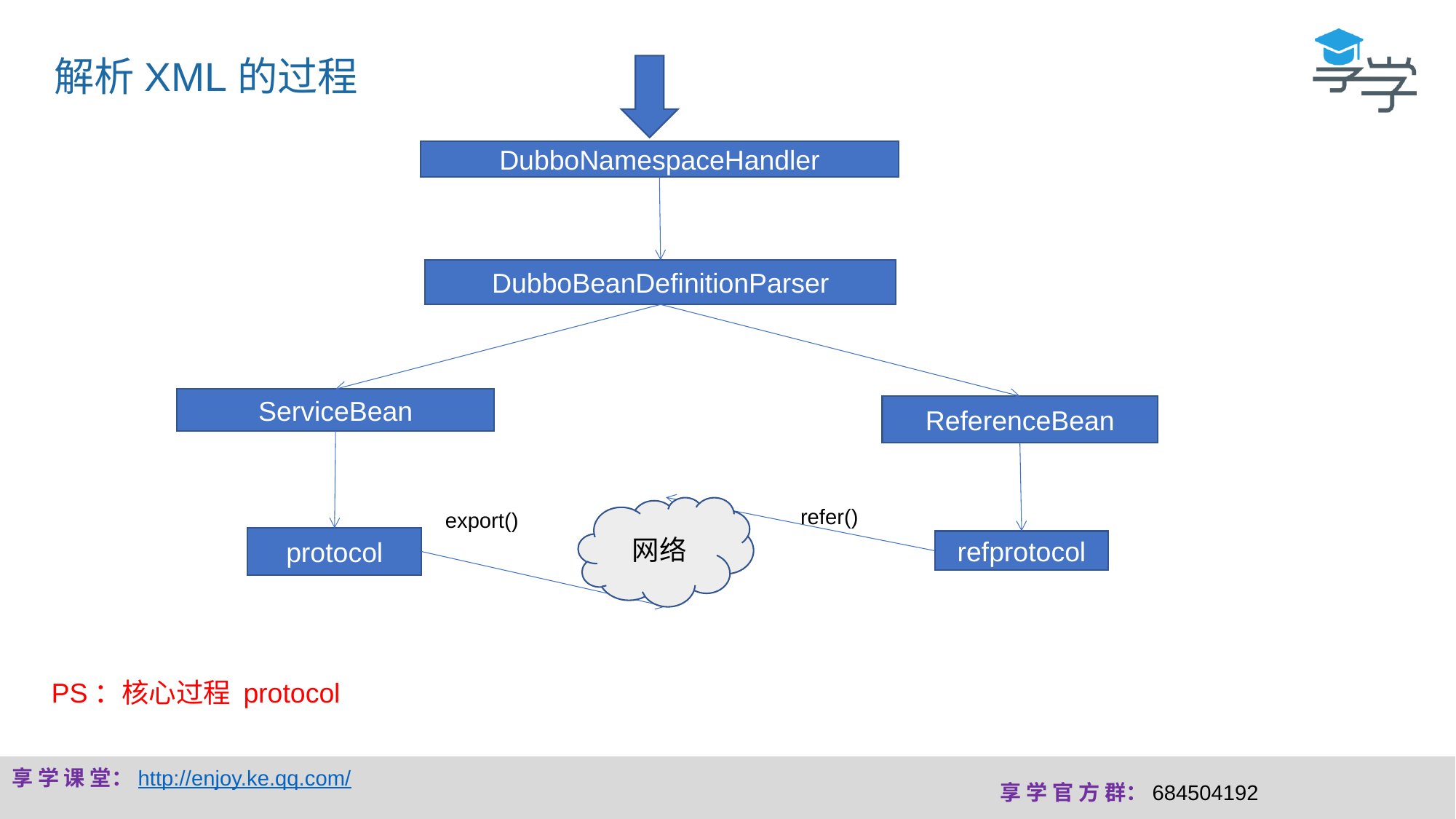

解析XML的过程

DubboNamespaceHandler
DubboBeanDefinitionParser
ServiceBean
ReferenceBean
网络
refer()
export()
protocol
refprotocol
PS：核心过程 protocol